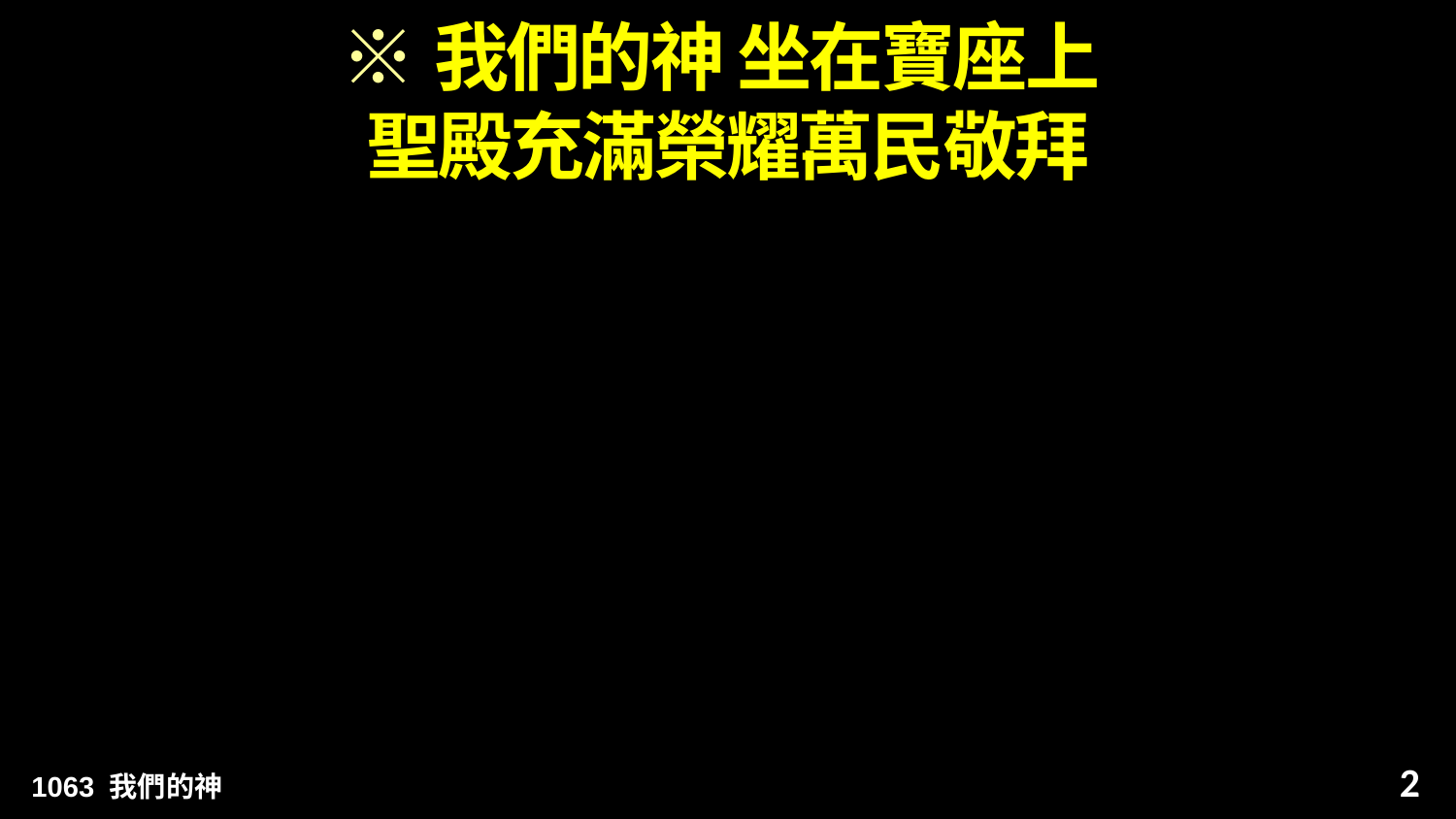

# ※我們的神 坐在寶座上 聖殿充滿榮耀萬民敬拜
2
1063 我們的神